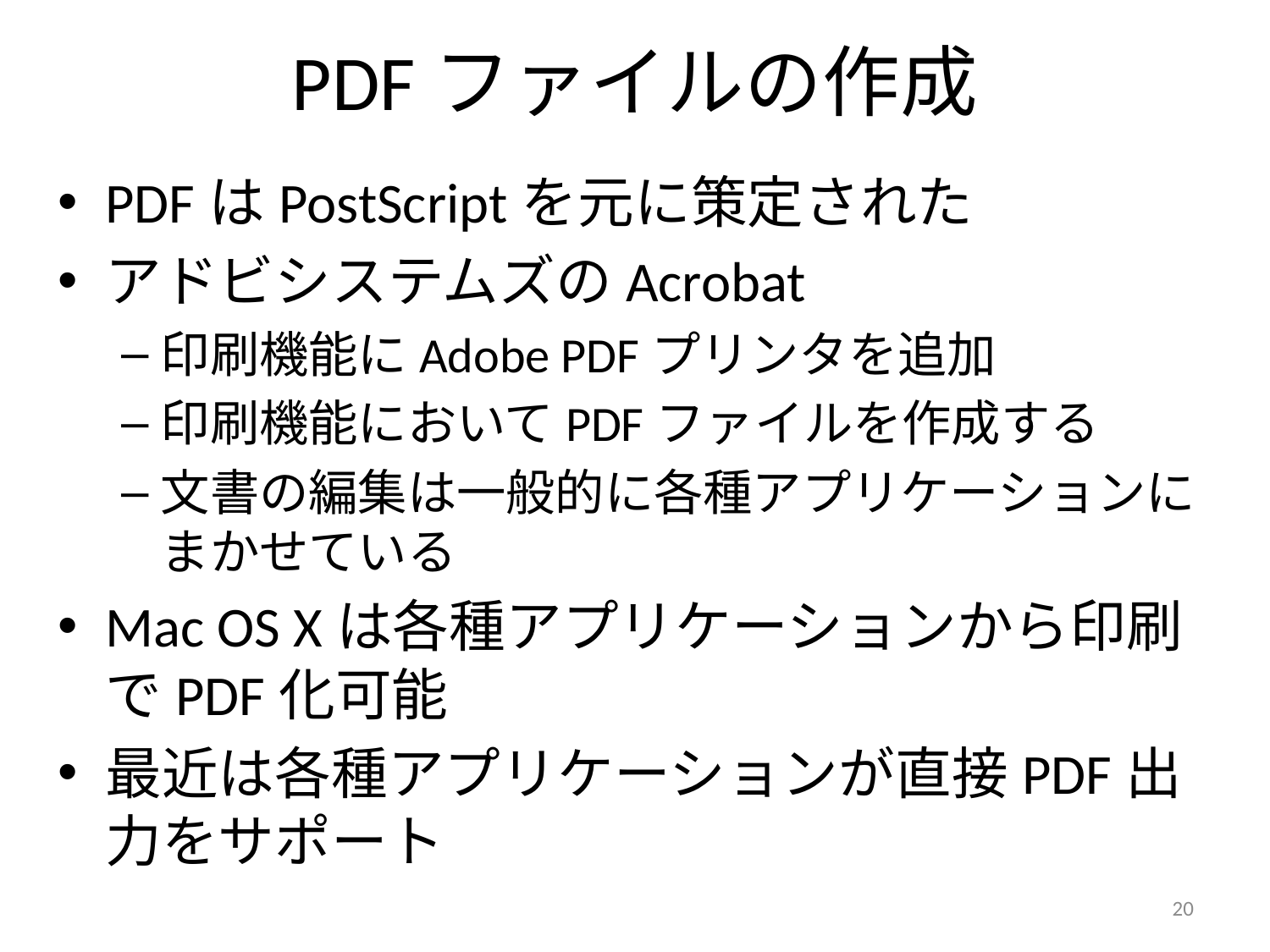

# PDFファイルの作成
PDFはPostScriptを元に策定された
アドビシステムズのAcrobat
印刷機能にAdobe PDFプリンタを追加
印刷機能においてPDFファイルを作成する
文書の編集は一般的に各種アプリケーションにまかせている
Mac OS Xは各種アプリケーションから印刷でPDF化可能
最近は各種アプリケーションが直接PDF出力をサポート
20